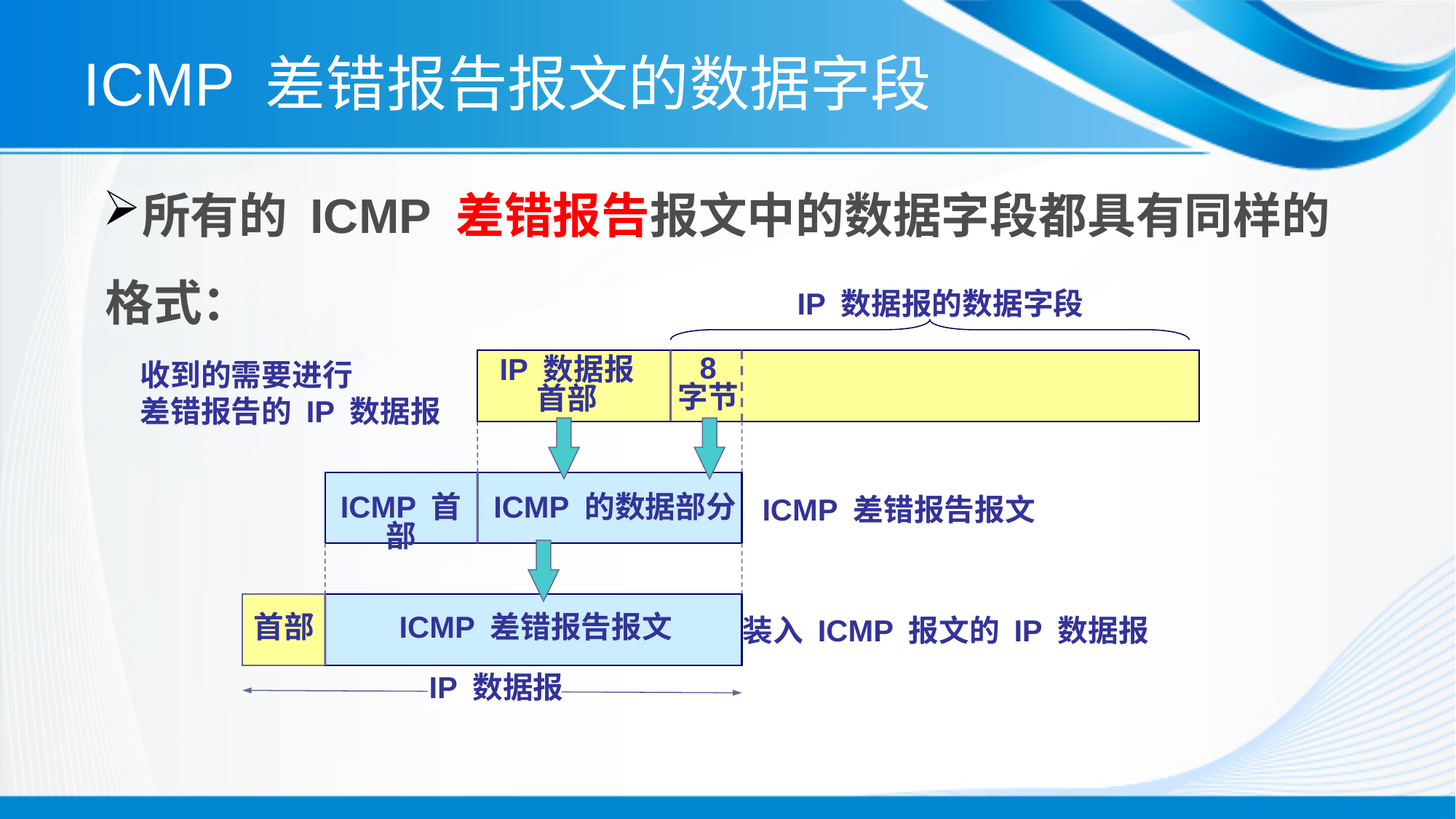

# ICMP 差错报告报文的数据字段

所有的 ICMP 差错报告报文中的数据字段都具有同样的格式：
IP 数据报的数据字段

8
字节
收到的需要进行
差错报告的 IP 数据报
IP 数据报
首部

ICMP 差错报告报文
ICMP 首部
ICMP 的数据部分

装入 ICMP 报文的 IP 数据报
首部
ICMP 差错报告报文
IP 数据报